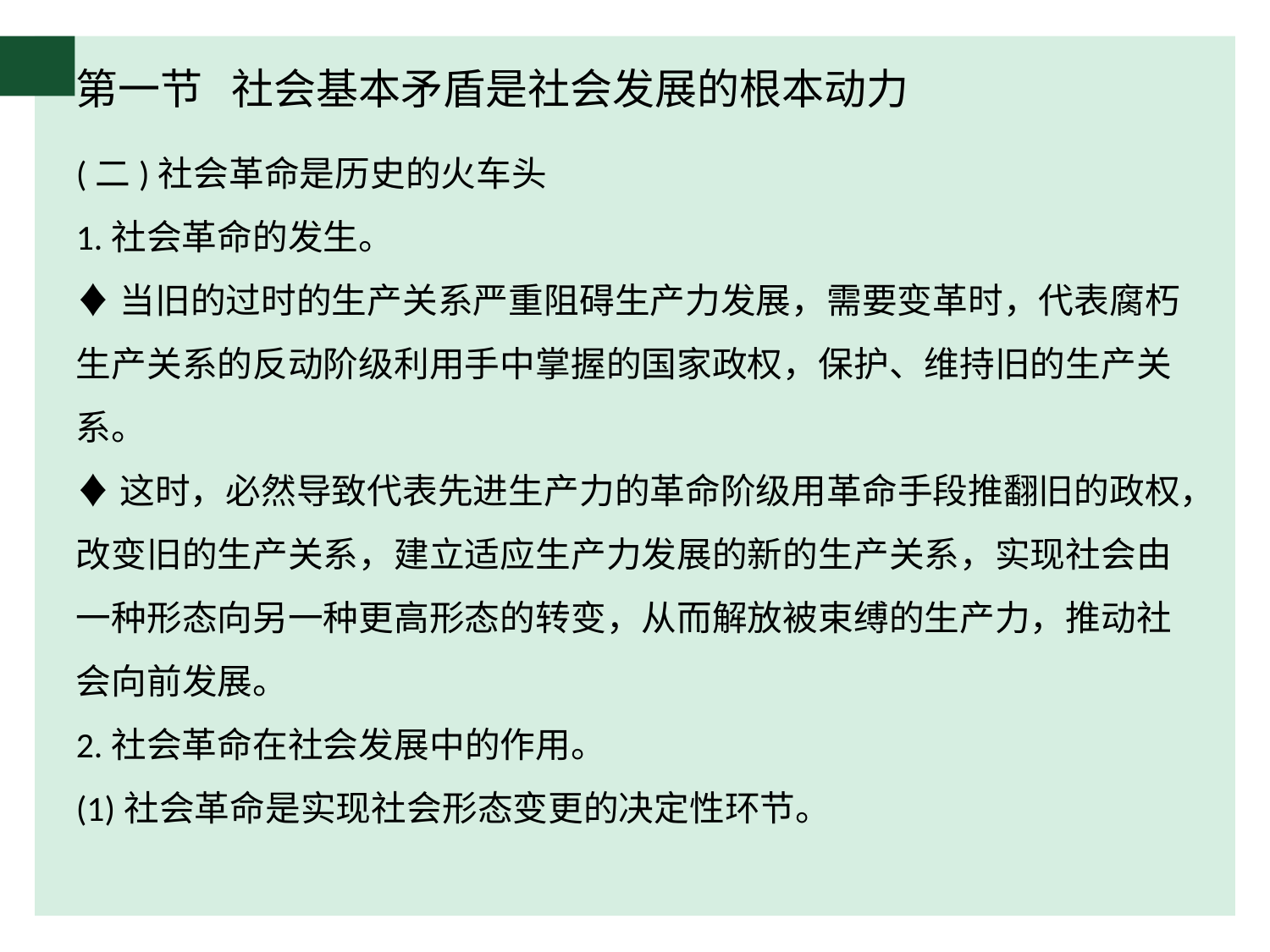

# 第一节   社会基本矛盾是社会发展的根本动力
(二)社会革命是历史的火车头
1.社会革命的发生。
♦当旧的过时的生产关系严重阻碍生产力发展，需要变革时，代表腐朽生产关系的反动阶级利用手中掌握的国家政权，保护、维持旧的生产关系。
♦这时，必然导致代表先进生产力的革命阶级用革命手段推翻旧的政权，改变旧的生产关系，建立适应生产力发展的新的生产关系，实现社会由一种形态向另一种更高形态的转变，从而解放被束缚的生产力，推动社会向前发展。
2.社会革命在社会发展中的作用。
(1)社会革命是实现社会形态变更的决定性环节。